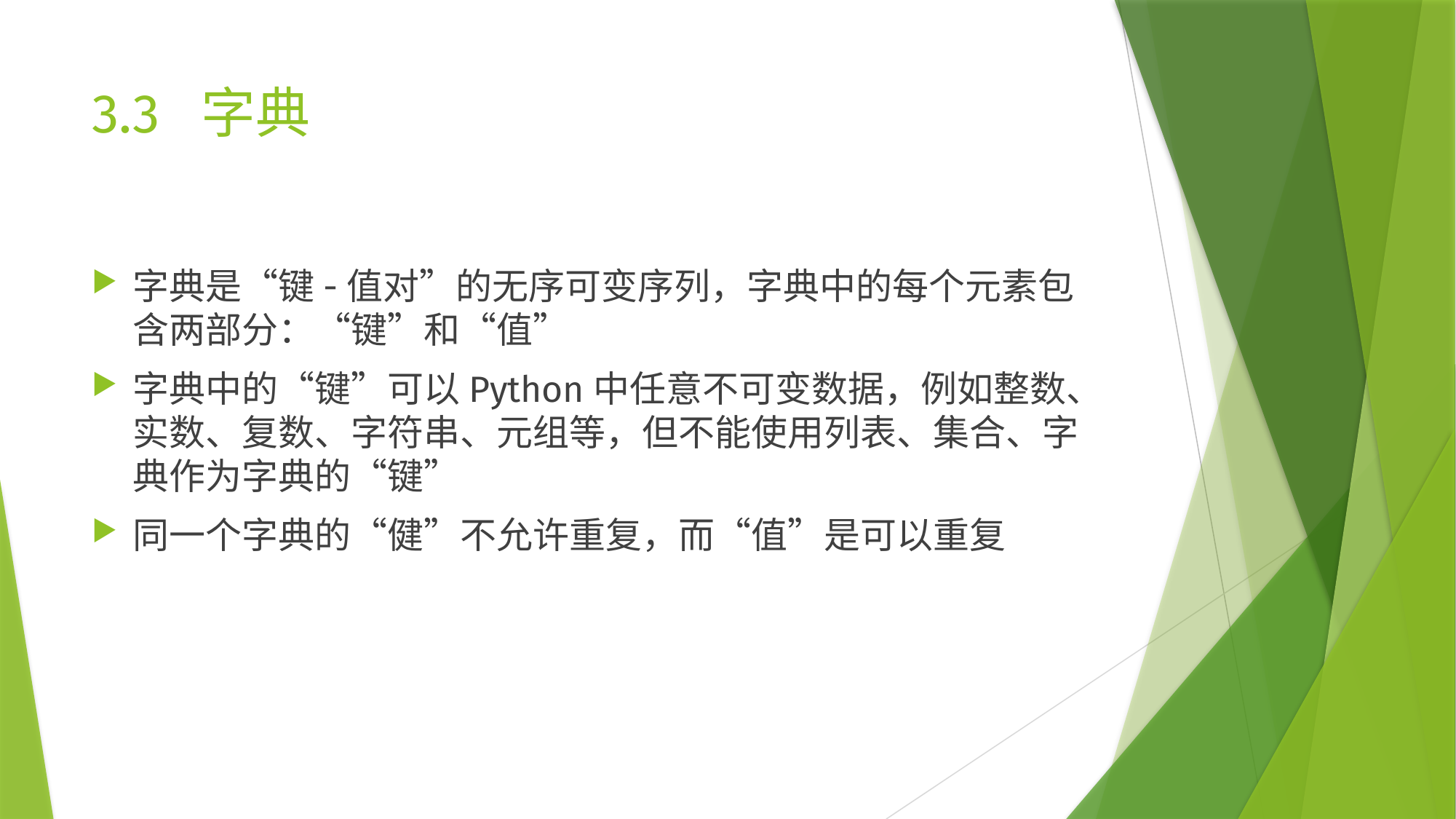

# 3.3	字典
字典是“键-值对”的无序可变序列，字典中的每个元素包含两部分：“键”和“值”
字典中的“键”可以Python中任意不可变数据，例如整数、实数、复数、字符串、元组等，但不能使用列表、集合、字典作为字典的“键”
同一个字典的“健”不允许重复，而“值”是可以重复